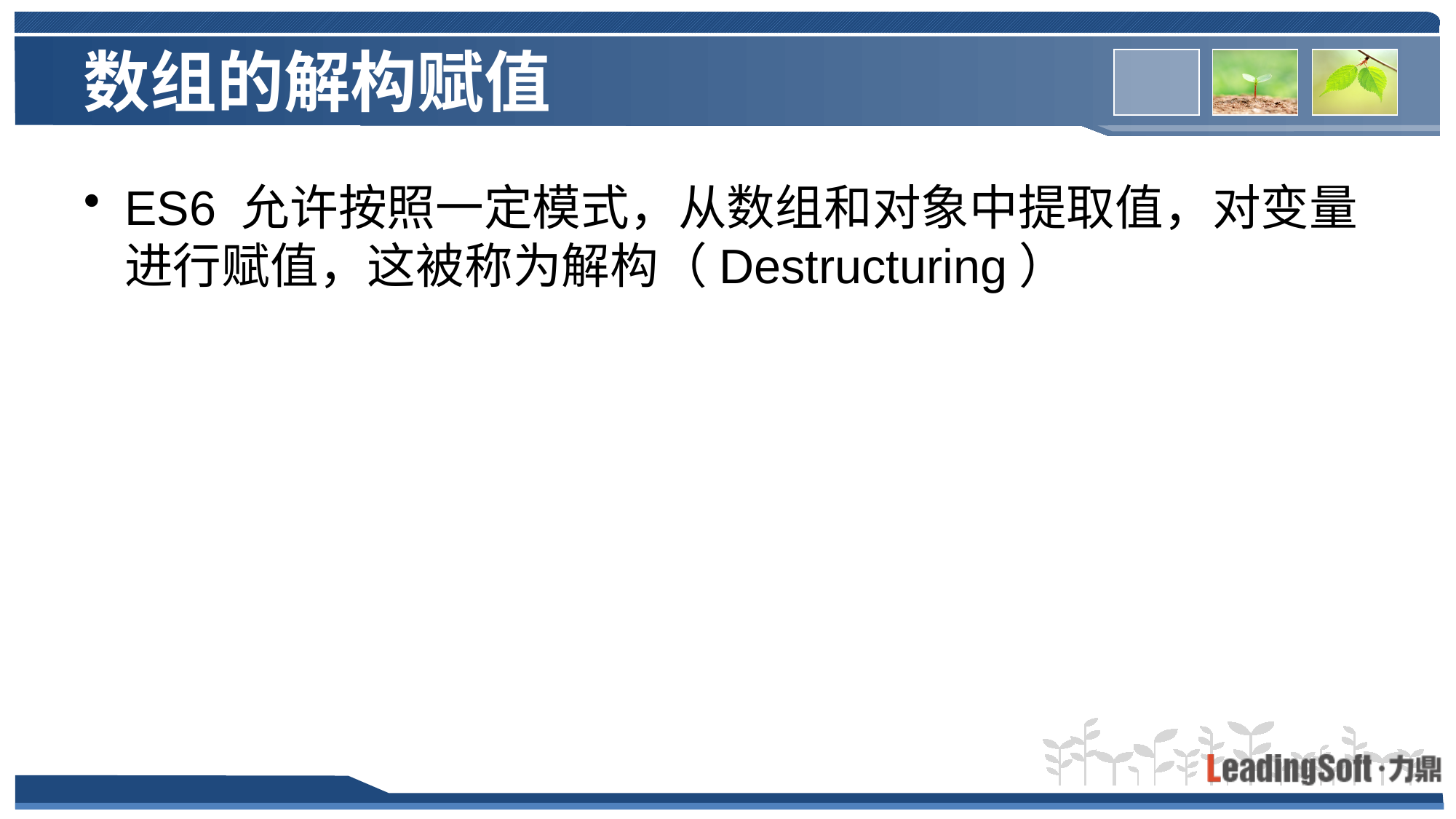

# 数组的解构赋值
ES6 允许按照一定模式，从数组和对象中提取值，对变量进行赋值，这被称为解构（Destructuring）